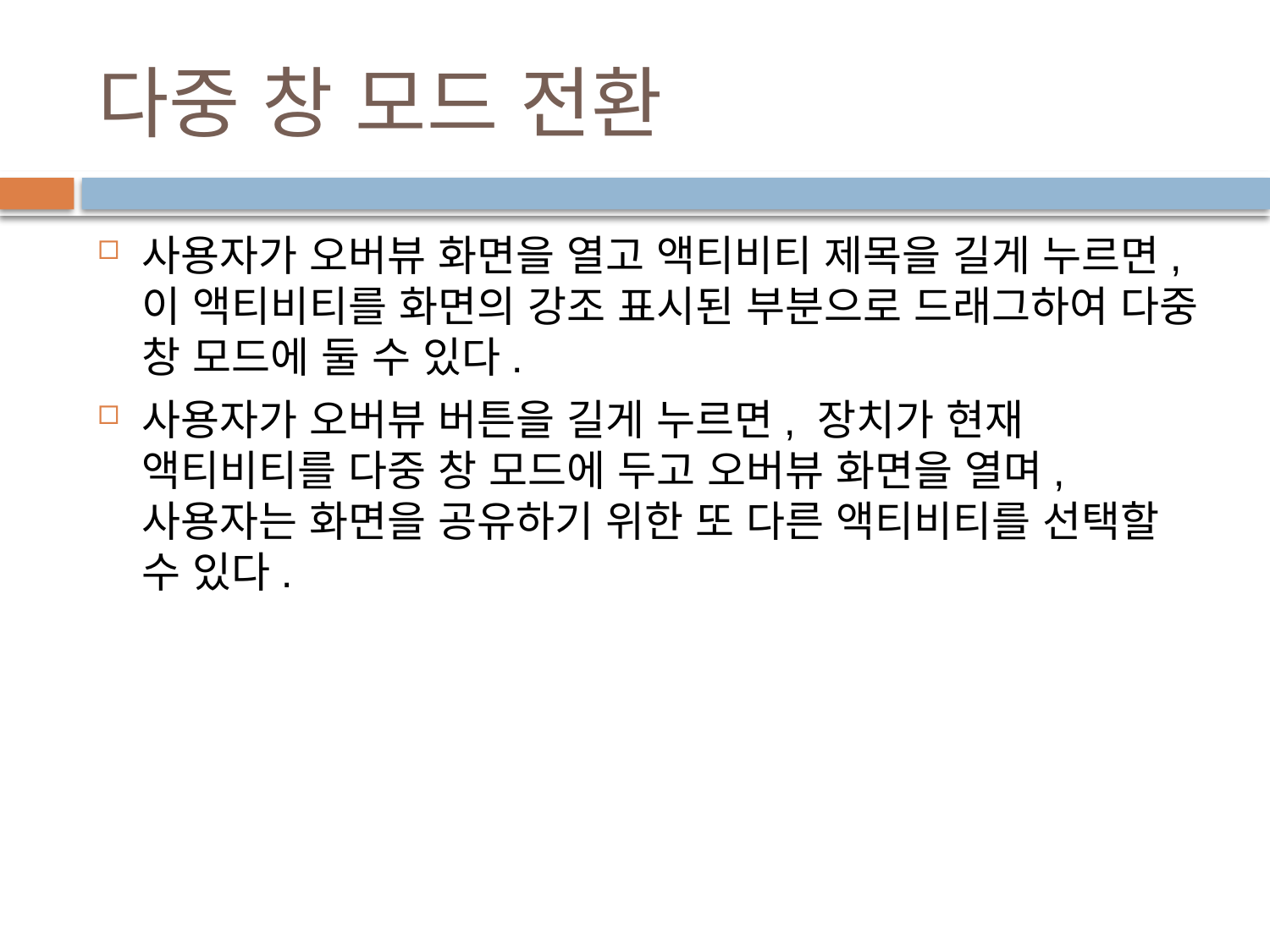

# 다중 창 모드 전환
사용자가 오버뷰 화면을 열고 액티비티 제목을 길게 누르면, 이 액티비티를 화면의 강조 표시된 부분으로 드래그하여 다중 창 모드에 둘 수 있다.
사용자가 오버뷰 버튼을 길게 누르면, 장치가 현재 액티비티를 다중 창 모드에 두고 오버뷰 화면을 열며, 사용자는 화면을 공유하기 위한 또 다른 액티비티를 선택할 수 있다.